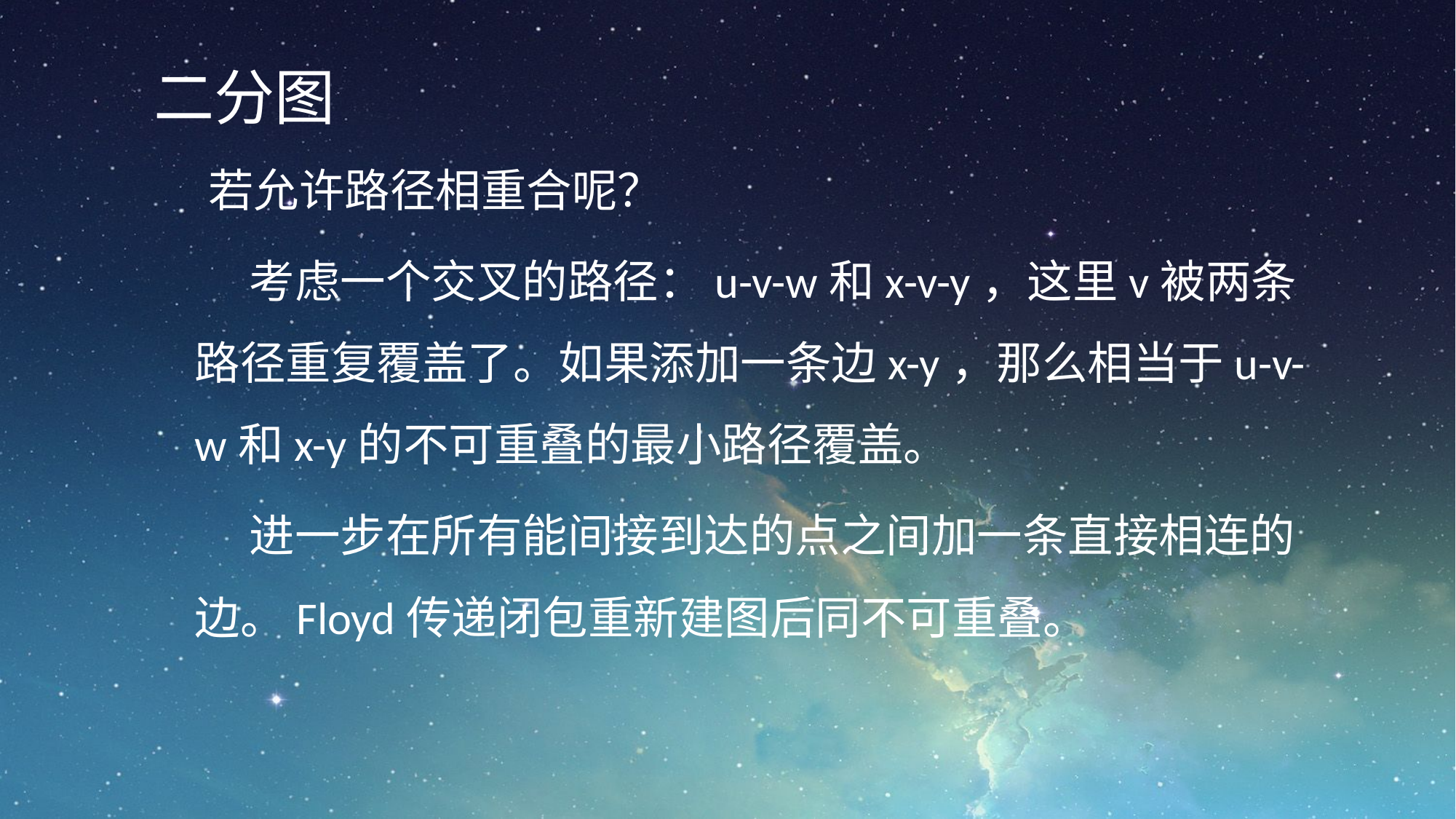

二分图
若允许路径相重合呢？
考虑一个交叉的路径：u-v-w和x-v-y，这里v被两条路径重复覆盖了。如果添加一条边x-y，那么相当于u-v-w和x-y的不可重叠的最小路径覆盖。
进一步在所有能间接到达的点之间加一条直接相连的边。Floyd传递闭包重新建图后同不可重叠。